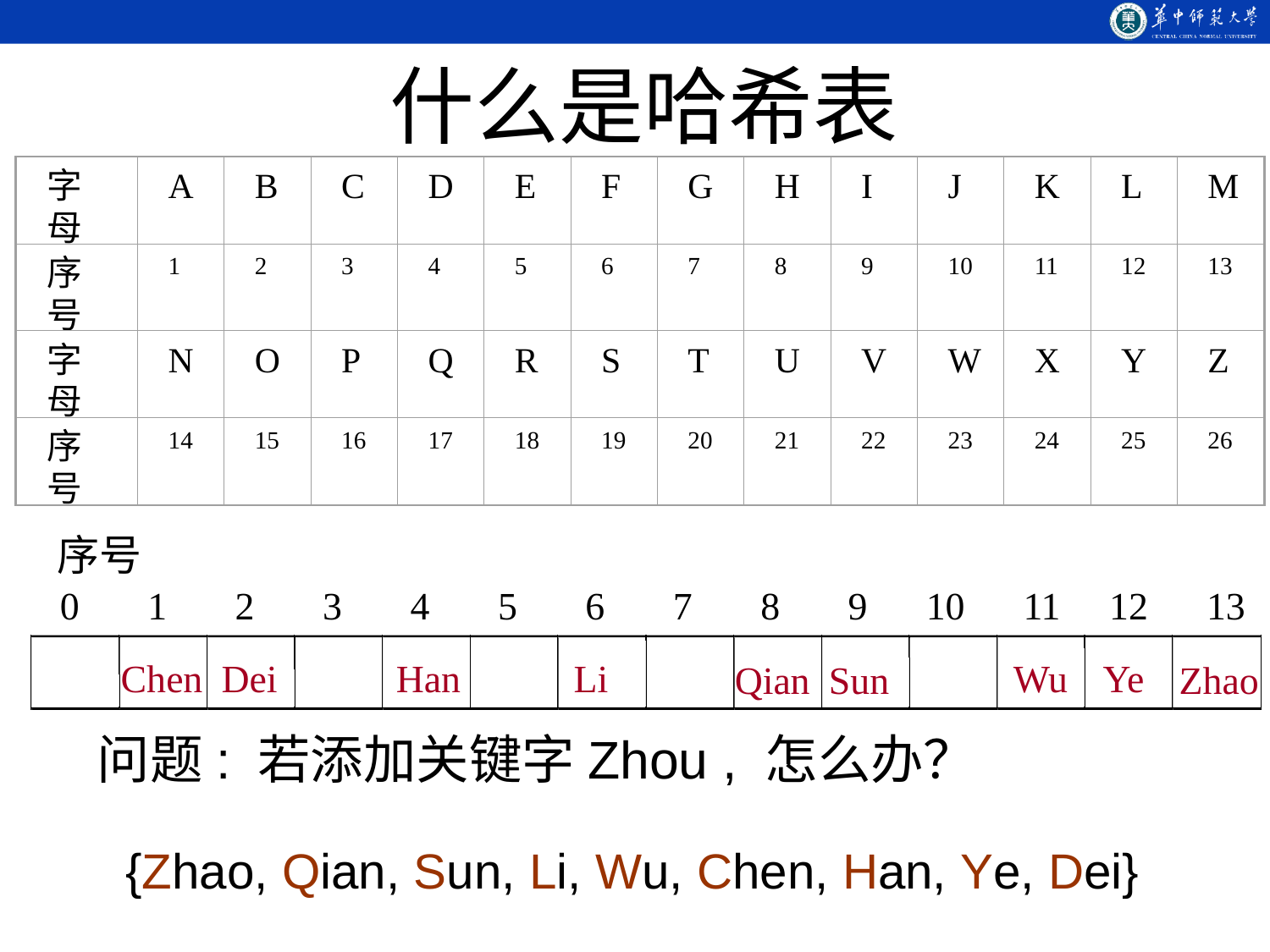

什么是哈希表

字母

A

B

C

D

E

F

G

H

I

J

K

L

M

序号

1

2

3

4

5

6

7

8

9

10

11

12

13

字母

N

O

P

Q

R

S

T

U

V

W

X

Y

Z

序号

14

15

16

17

18

19

20

21

22

23

24

25

26

序号
  0       1       2       3       4       5       6       7       8       9      10      11     12      13

Chen
Dei
Han
Li
Wu
Ye
Qian
Sun
Zhao
问题: 若添加关键字Zhou , 怎么办？
{Zhao, Qian, Sun, Li, Wu, Chen, Han, Ye, Dei}